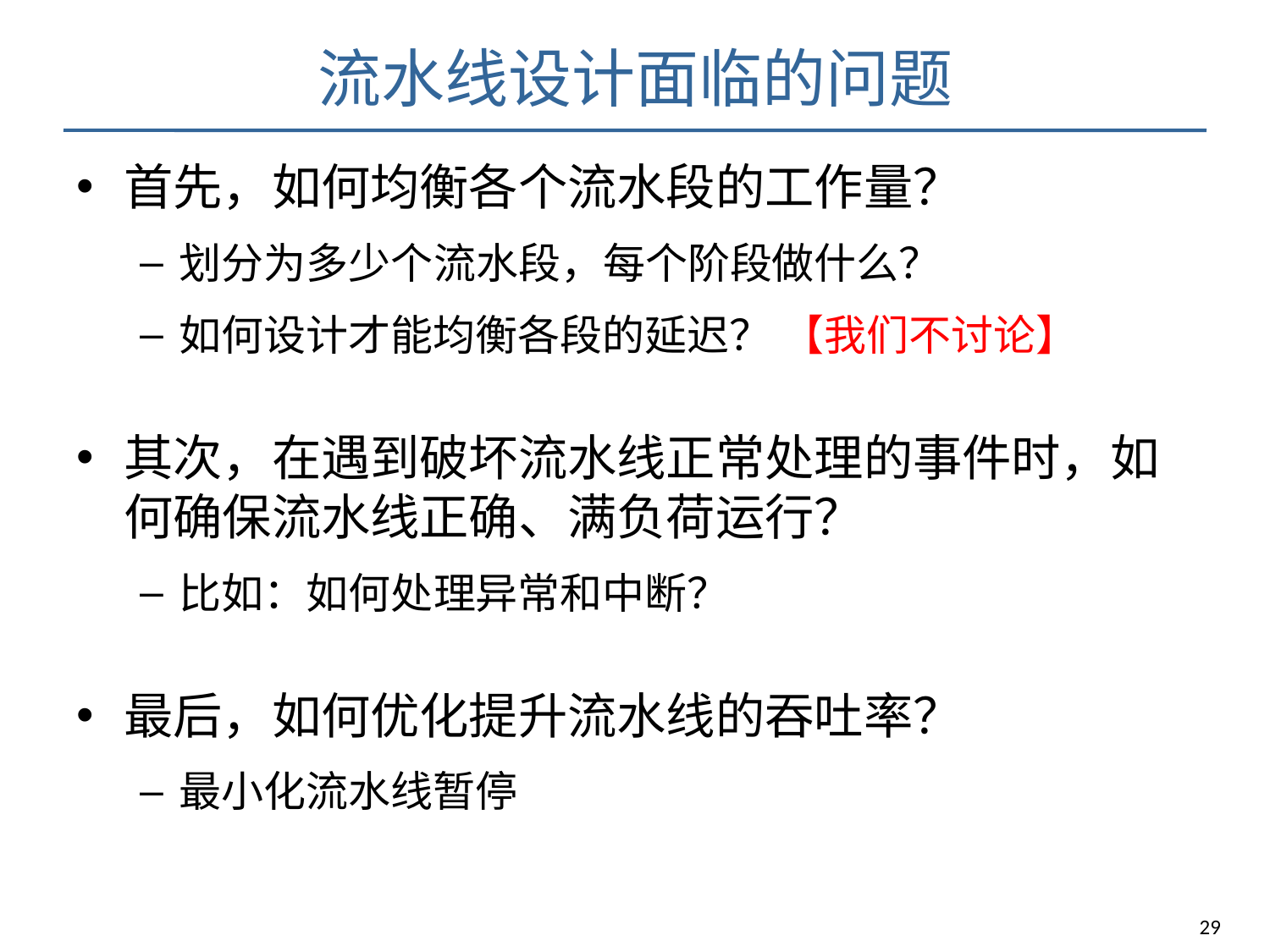

# 流水线设计面临的问题
首先，如何均衡各个流水段的工作量？
划分为多少个流水段，每个阶段做什么？
如何设计才能均衡各段的延迟？ 【我们不讨论】

其次，在遇到破坏流水线正常处理的事件时，如何确保流水线正确、满负荷运行？
比如：如何处理异常和中断？

最后，如何优化提升流水线的吞吐率？
最小化流水线暂停

29